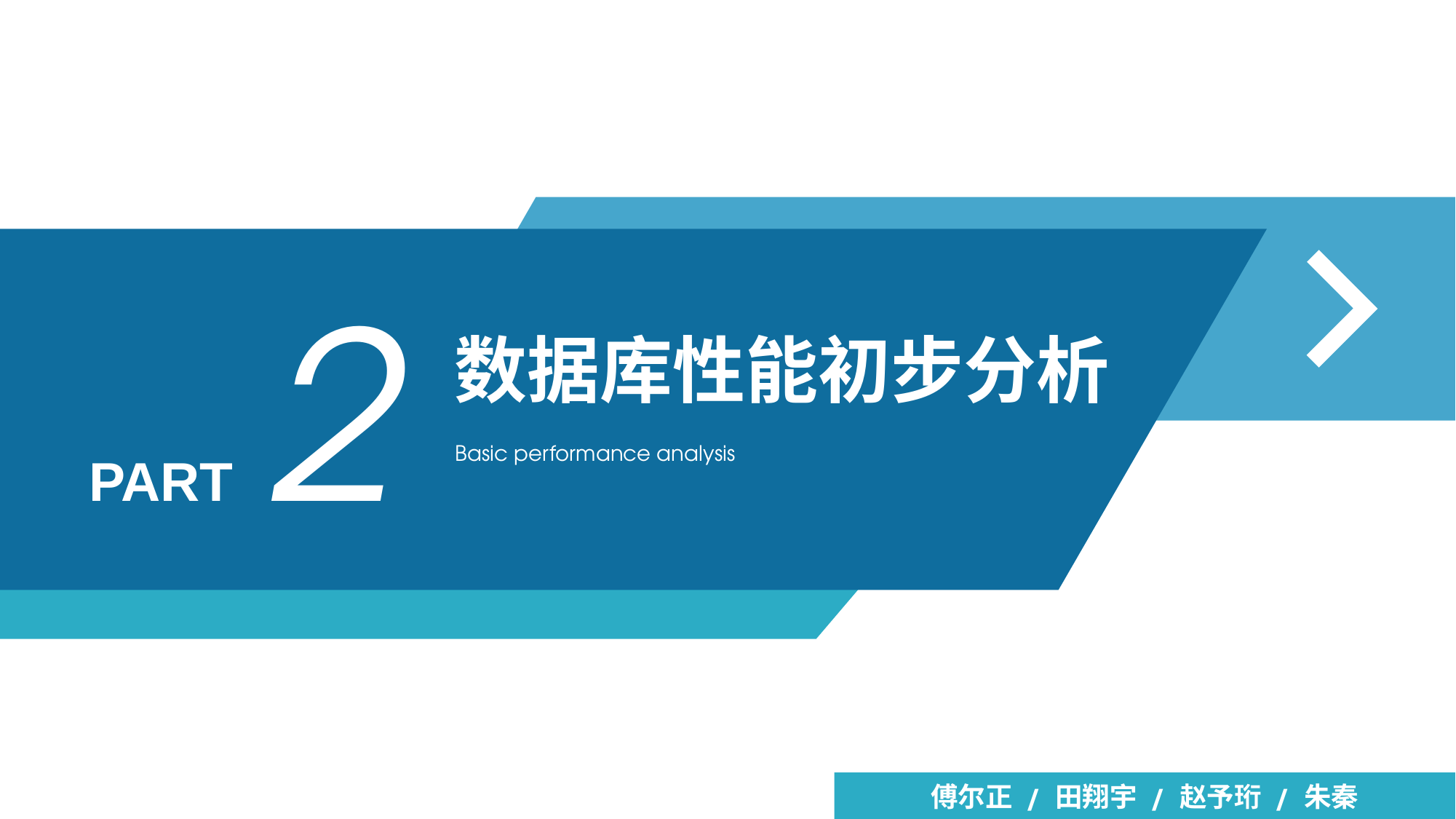

2
数据库性能初步分析

 Basic performance analysis
PART
傅尔正 / 田翔宇 / 赵予珩 / 朱秦